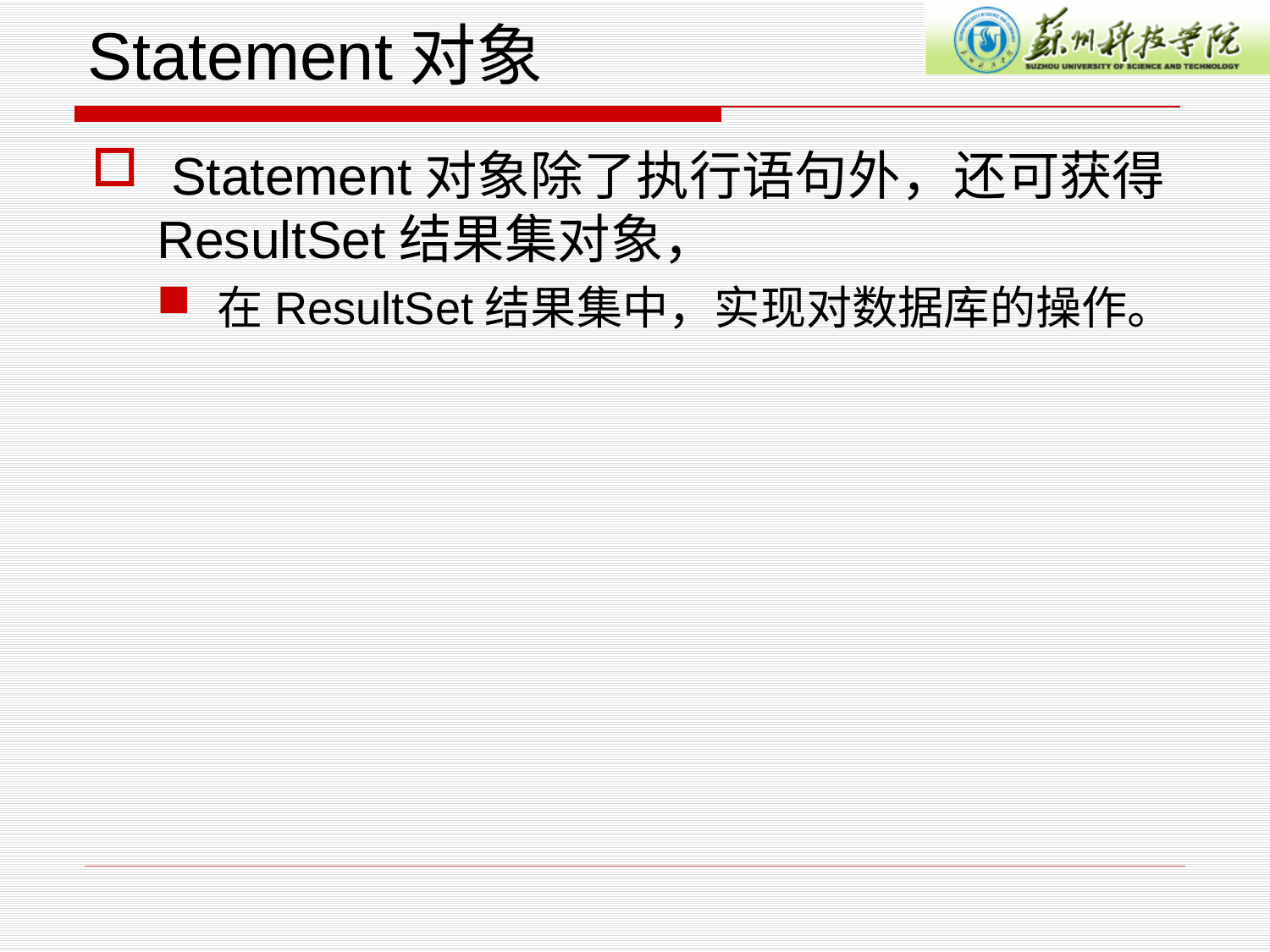

# Statement对象
 Statement对象除了执行语句外，还可获得ResultSet结果集对象，
在ResultSet结果集中，实现对数据库的操作。